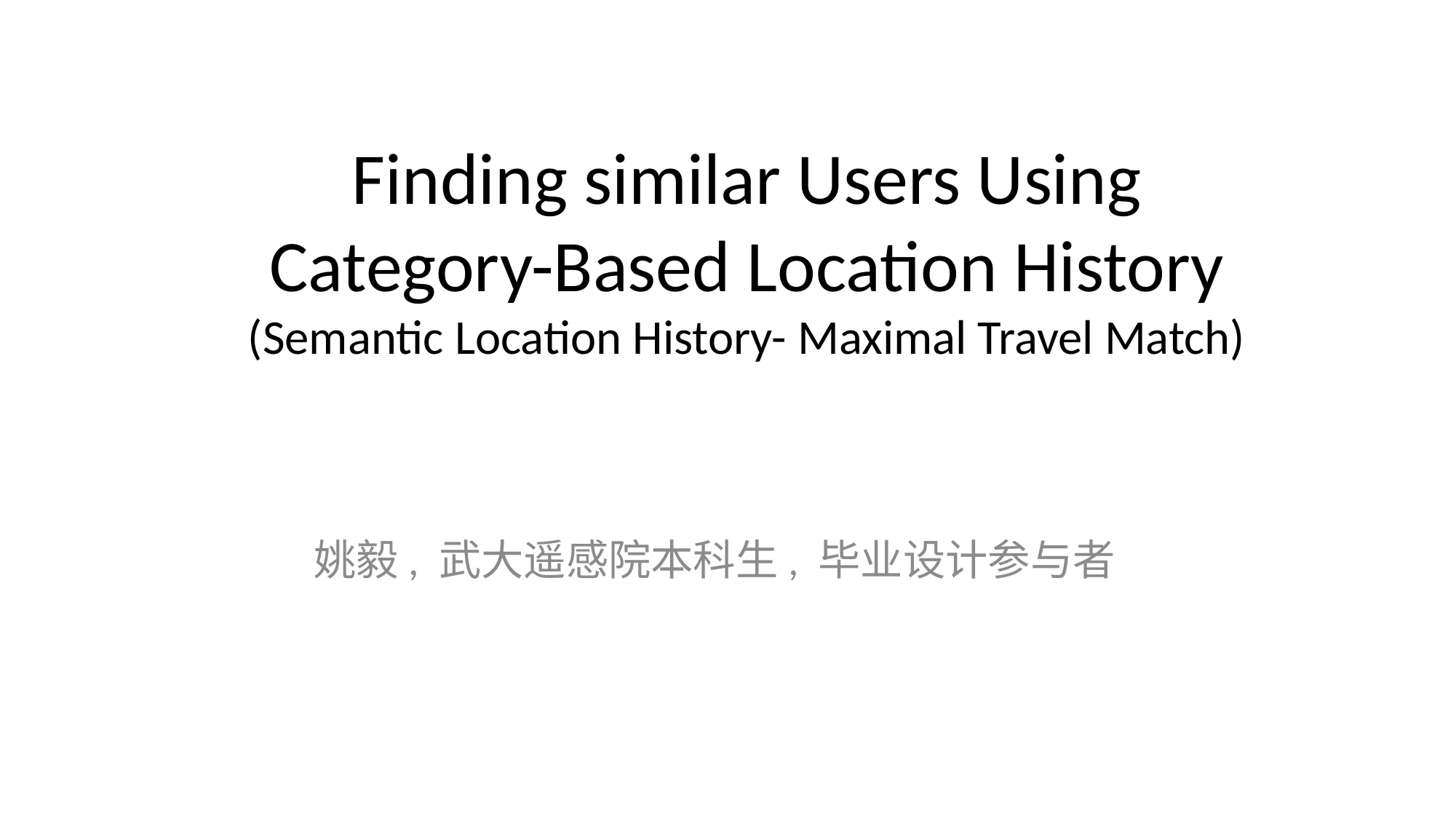

Finding similar Users Using Category-Based Location History
(Semantic Location History- Maximal Travel Match)
姚毅, 武大遥感院本科生, 毕业设计参与者